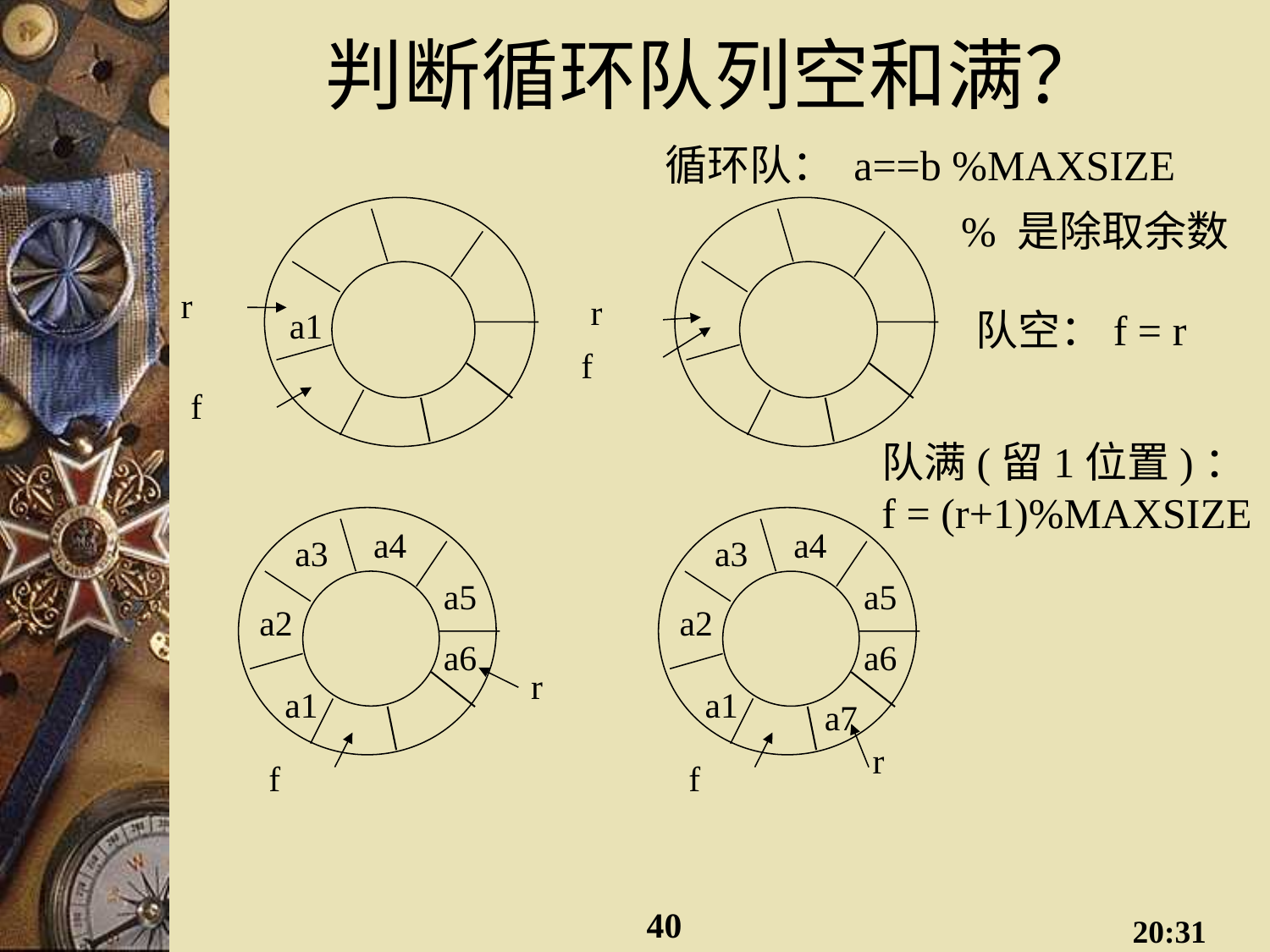

# 判断循环队列空和满？
循环队： a==b %MAXSIZE

r
a1

f

r

f
% 是除取余数
队空：f = r
队满(留1位置)：
f = (r+1)%MAXSIZE

a4

a3

a5

a2
a6

a1

f
r

a4

a3

a5

a2
a6

a1
a7

r
f